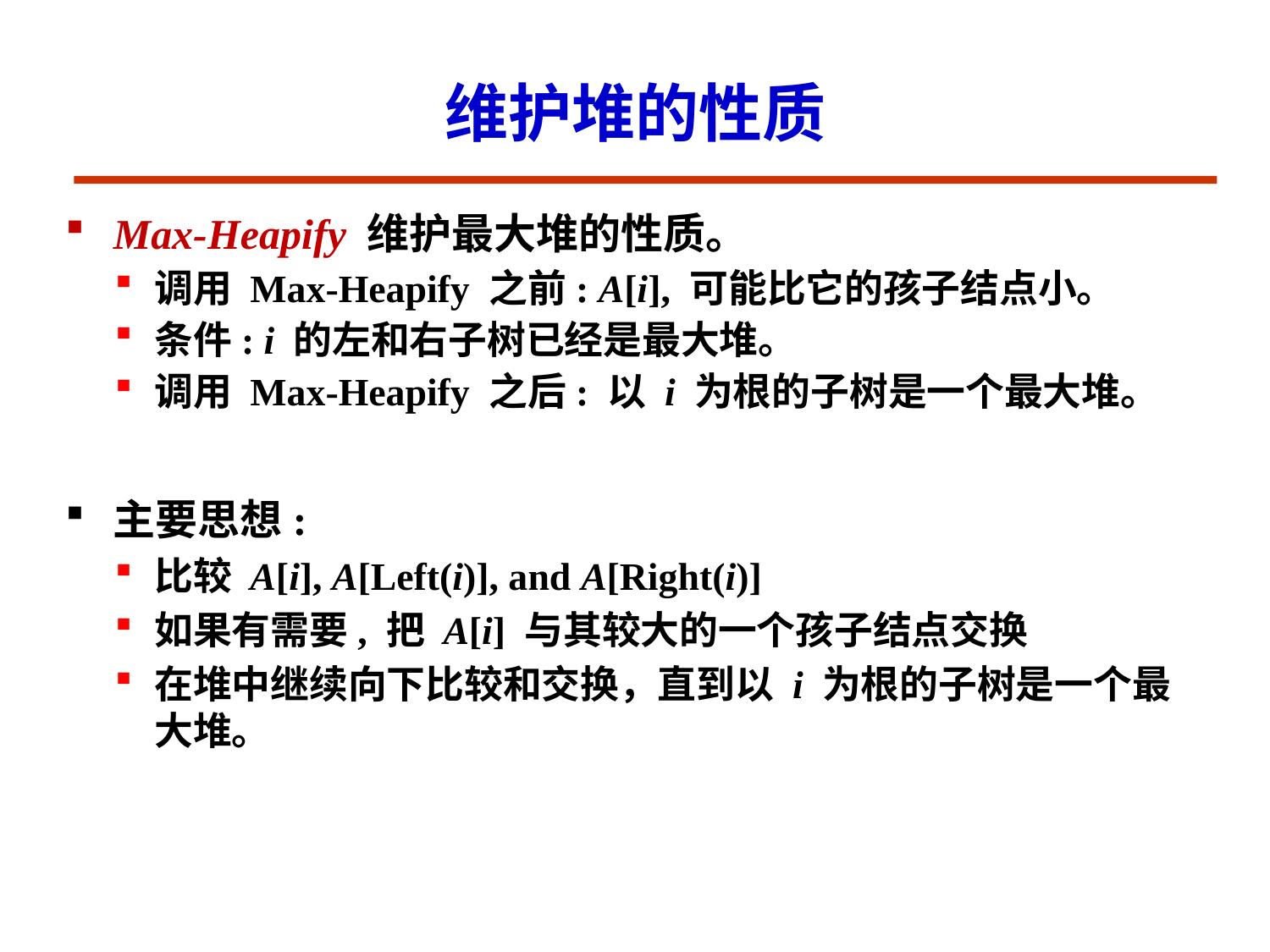

维护堆的性质
Max-Heapify 维护最大堆的性质。
调用 Max-Heapify 之前: A[i], 可能比它的孩子结点小。
条件: i 的左和右子树已经是最大堆。
调用 Max-Heapify 之后: 以 i 为根的子树是一个最大堆。
主要思想:
比较 A[i], A[Left(i)], and A[Right(i)]
如果有需要, 把 A[i] 与其较大的一个孩子结点交换
在堆中继续向下比较和交换，直到以 i 为根的子树是一个最大堆。